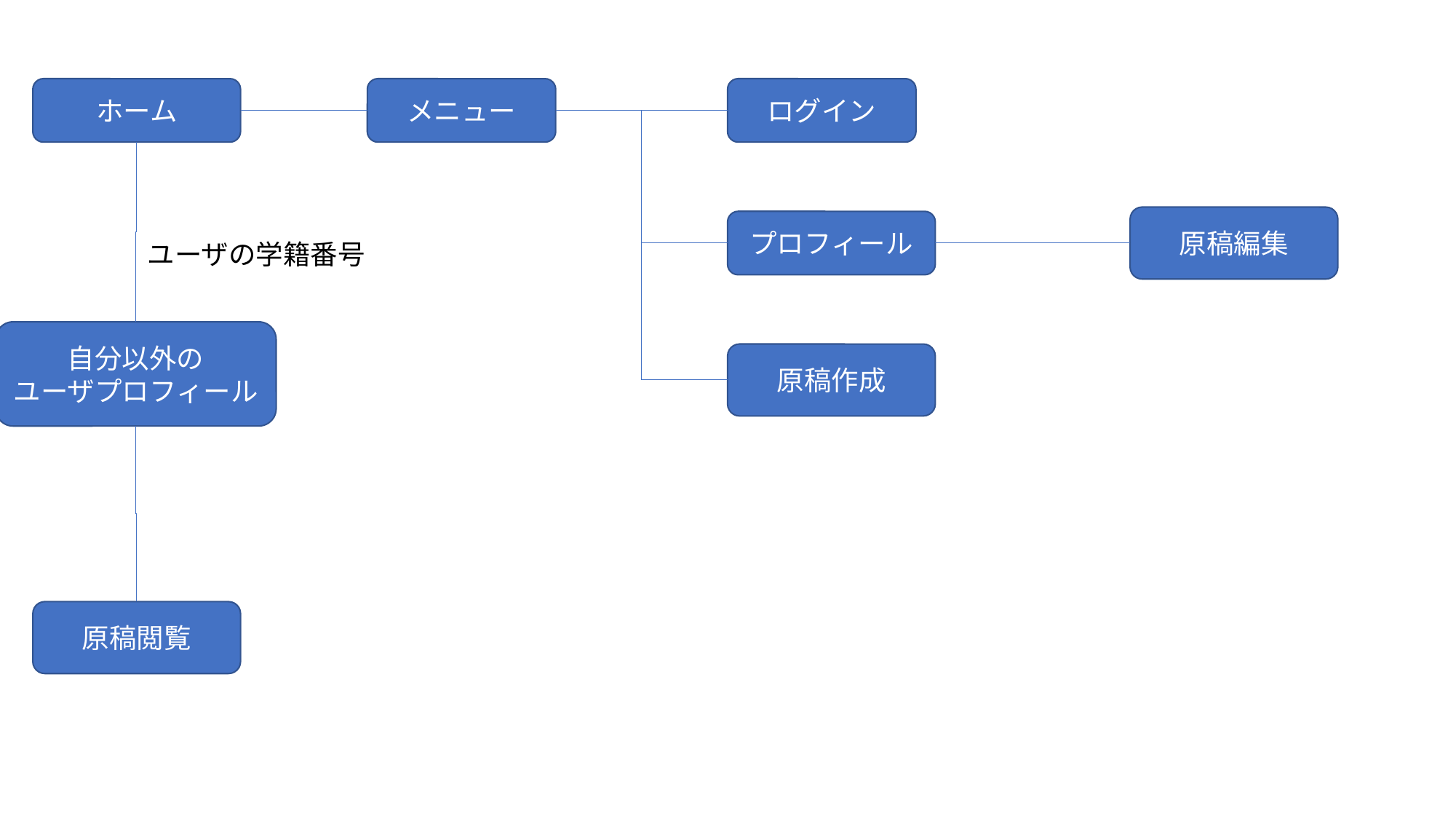

メニュー
ホーム
ログイン
原稿編集
プロフィール
ユーザの学籍番号
自分以外の
ユーザプロフィール
原稿作成
原稿閲覧